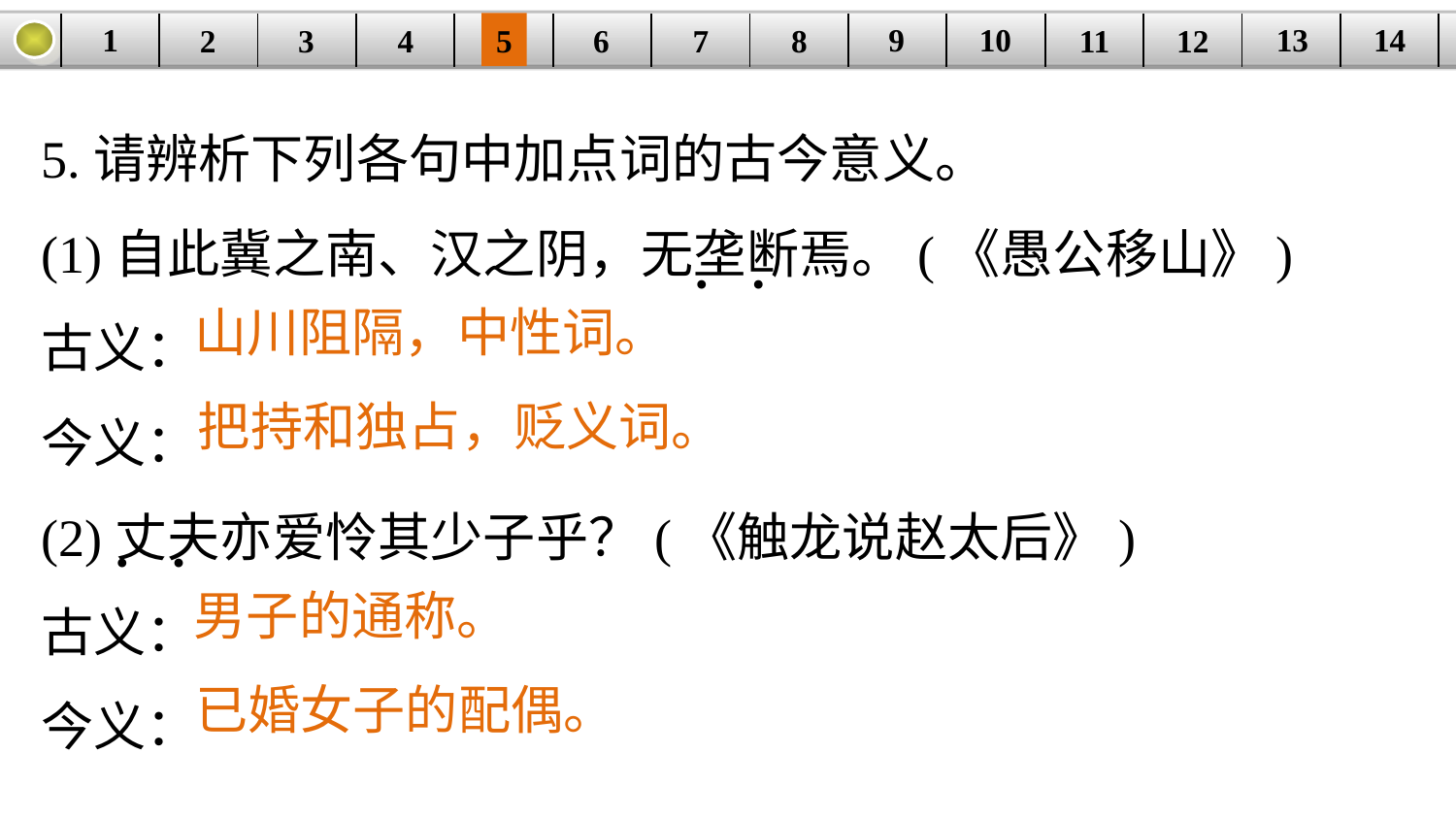

14
9
10
1
13
3
4
5
6
8
11
2
12
|  |  |  |  |  |  |  |  |  |  |  |  |  |  |
| --- | --- | --- | --- | --- | --- | --- | --- | --- | --- | --- | --- | --- | --- |
7

5.请辨析下列各句中加点词的古今意义。
(1)自此冀之南、汉之阴，无垄断焉。(《愚公移山》)
古义：
今义：
(2)丈夫亦爱怜其少子乎？(《触龙说赵太后》)
古义：
今义：
·   ·
山川阻隔，中性词。
把持和独占，贬义词。
·   ·
男子的通称。
已婚女子的配偶。